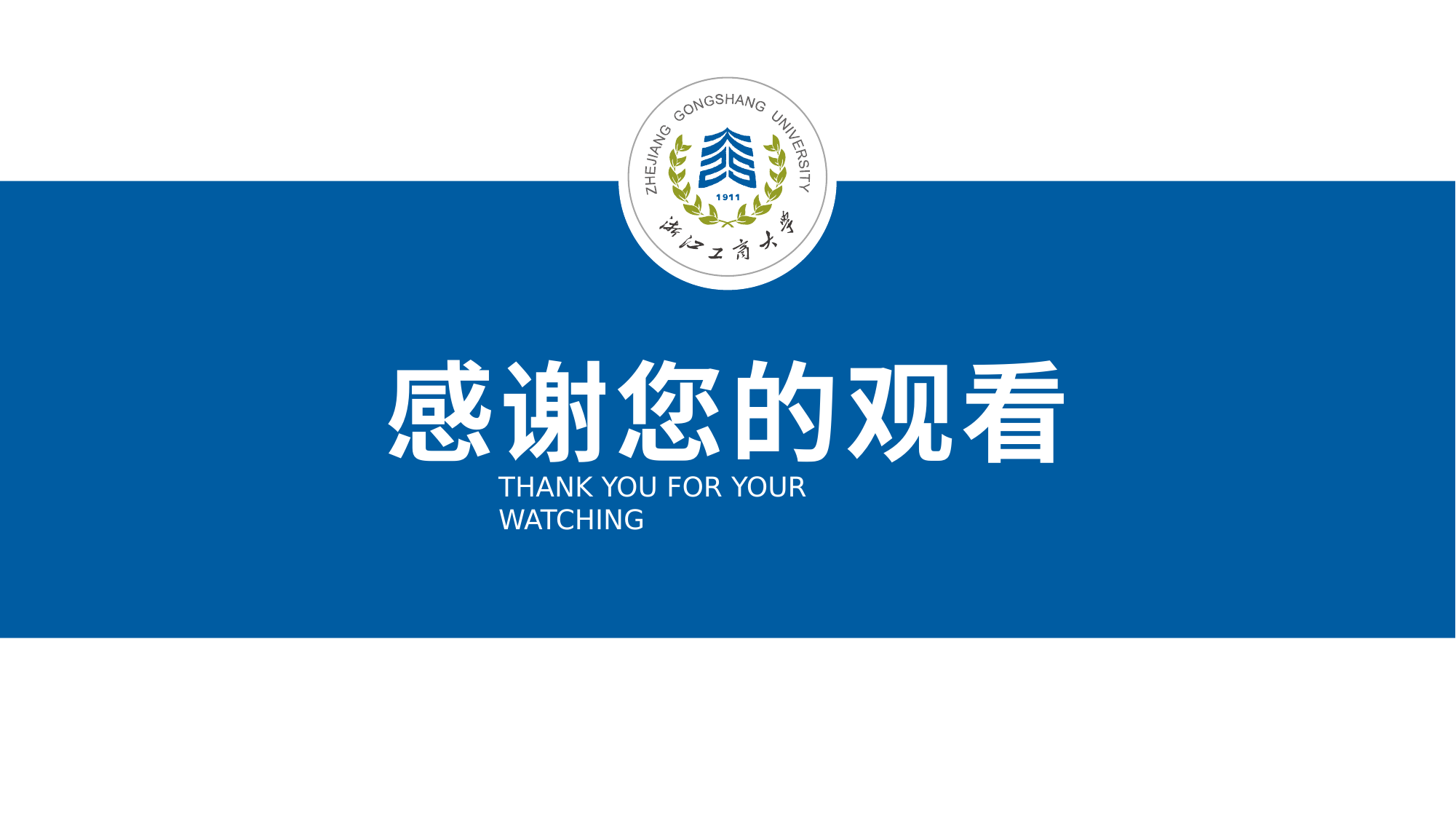

感谢您的观看
THANK YOU FOR YOUR WATCHING
25